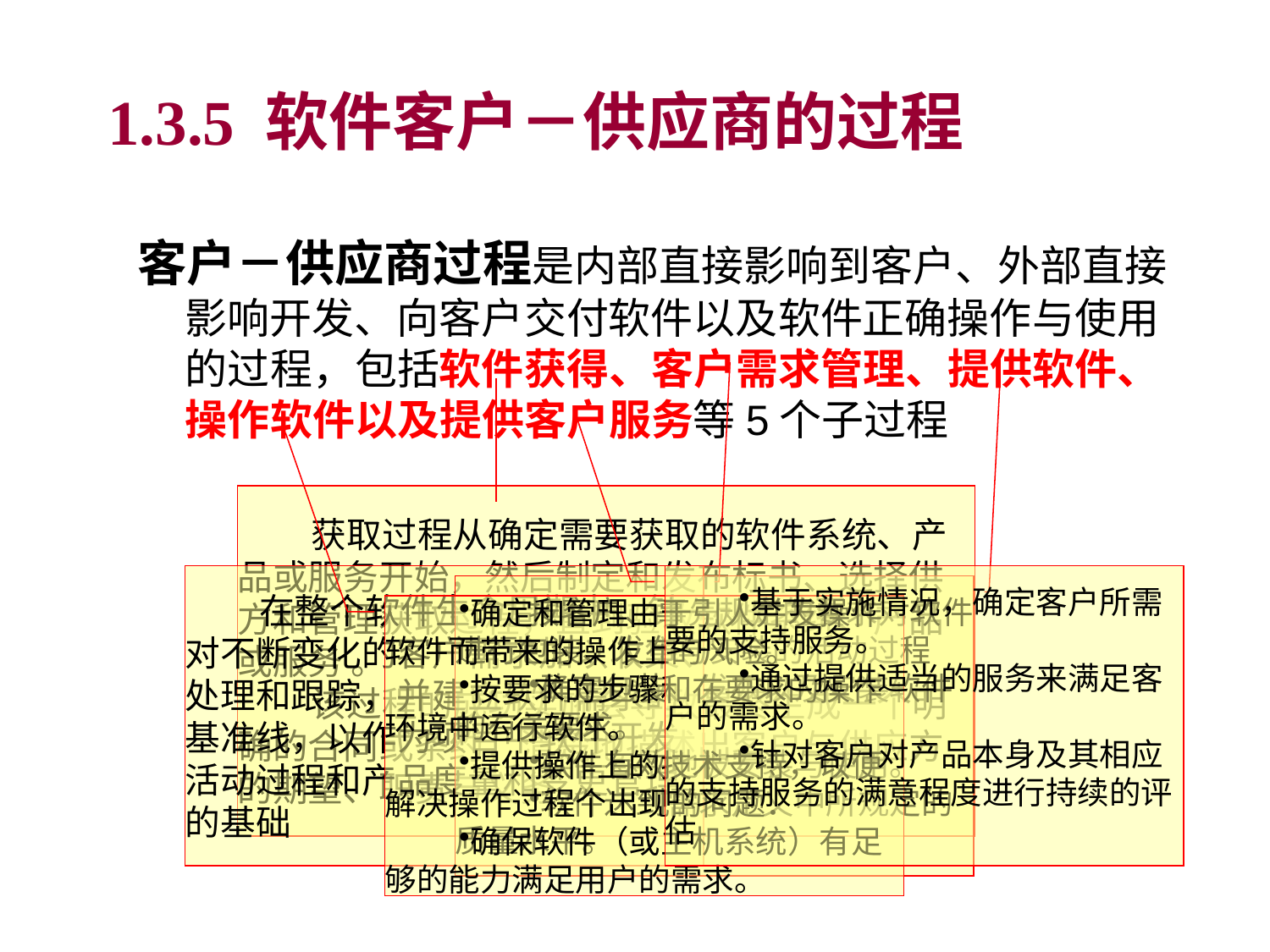

1.3.5 软件客户－供应商的过程
客户－供应商过程是内部直接影响到客户、外部直接影响开发、向客户交付软件以及软件正确操作与使用的过程，包括软件获得、客户需求管理、提供软件、操作软件以及提供客户服务等5个子过程
获取过程从确定需要获取的软件系统、产品或服务开始，然后制定和发布标书、选择供方和管理获取过程，直到验收软件系统、产品或服务 。
该过程的成功实施会导致最终生成一个明确的合同或条约，清楚地描述出客户与供应方的期望、职责与义务。
在整个软件生命周期中，针对不断变化的客户需求加以收集、处理和跟踪，并建立软件需求的基准线，以作为项目中软件开发活动过程和产品度量和变更管理的基础
基于实施情况，确定客户所需要的支持服务。
通过提供适当的服务来满足客户的需求。
针对客户对产品本身及其相应的支持服务的满意程度进行持续的评估
按客户、事先规定的要求对软件进行包装、发布与安装的活动过程
确定包装、发布以及安装软件的有关要求。
软件有效地被安装与使用。
软件达到需求定义中所规定的质量水平。
确定和管理由于引人并发操作软件而带来的操作上的风险。
按要求的步骤和在要求的操作环境中运行软件。
提供操作上的技术支持，以便解决操作过程个出现的问题．
确保软件（或主机系统）有足够的能力满足用户的需求。